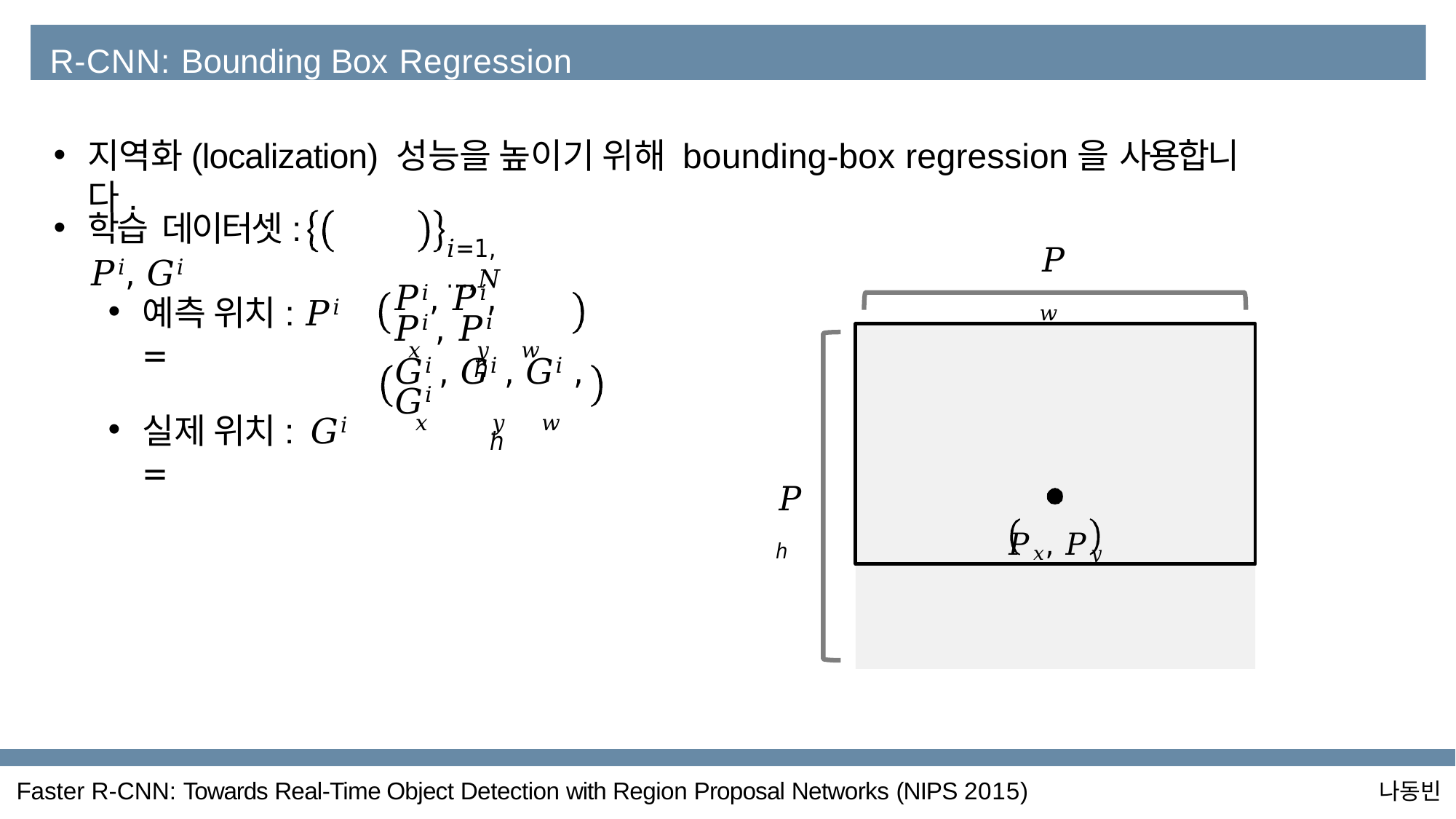

R-CNN: Bounding Box Regression
지역화(localization) 성능을 높이기 위해 bounding-box regression을 사용합니다.
학습  데이터셋:	𝑃𝑖, 𝐺𝑖

𝑖=1,…,𝑁
𝑃𝑤
예측 위치: 𝑃𝑖 =
실제 위치:  𝐺𝑖 =
𝑃𝑖, 𝑃𝑖, 𝑃𝑖 , 𝑃𝑖
𝑥	𝑦	𝑤	ℎ

𝑃𝑥, 𝑃𝑦

𝐺𝑖 , 𝐺𝑖 , 𝐺𝑖 , 𝐺𝑖
𝑥	𝑦	𝑤	ℎ

𝑃ℎ

Faster R-CNN: Towards Real-Time Object Detection with Region Proposal Networks (NIPS 2015)
나동빈